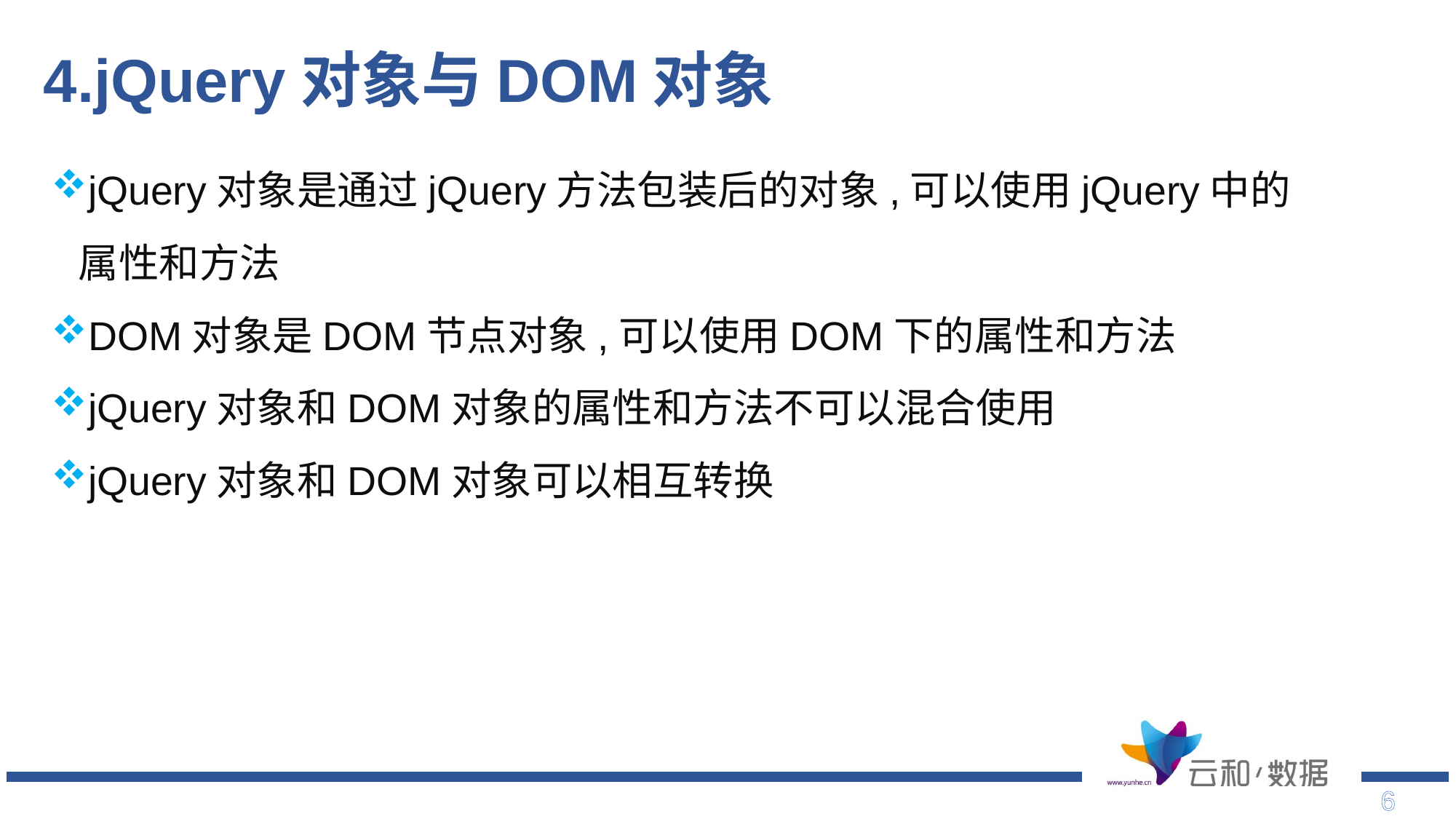

# 4.jQuery对象与DOM对象
jQuery对象是通过jQuery方法包装后的对象,可以使用jQuery中的属性和方法
DOM对象是DOM节点对象,可以使用DOM下的属性和方法
jQuery对象和DOM对象的属性和方法不可以混合使用
jQuery对象和DOM对象可以相互转换